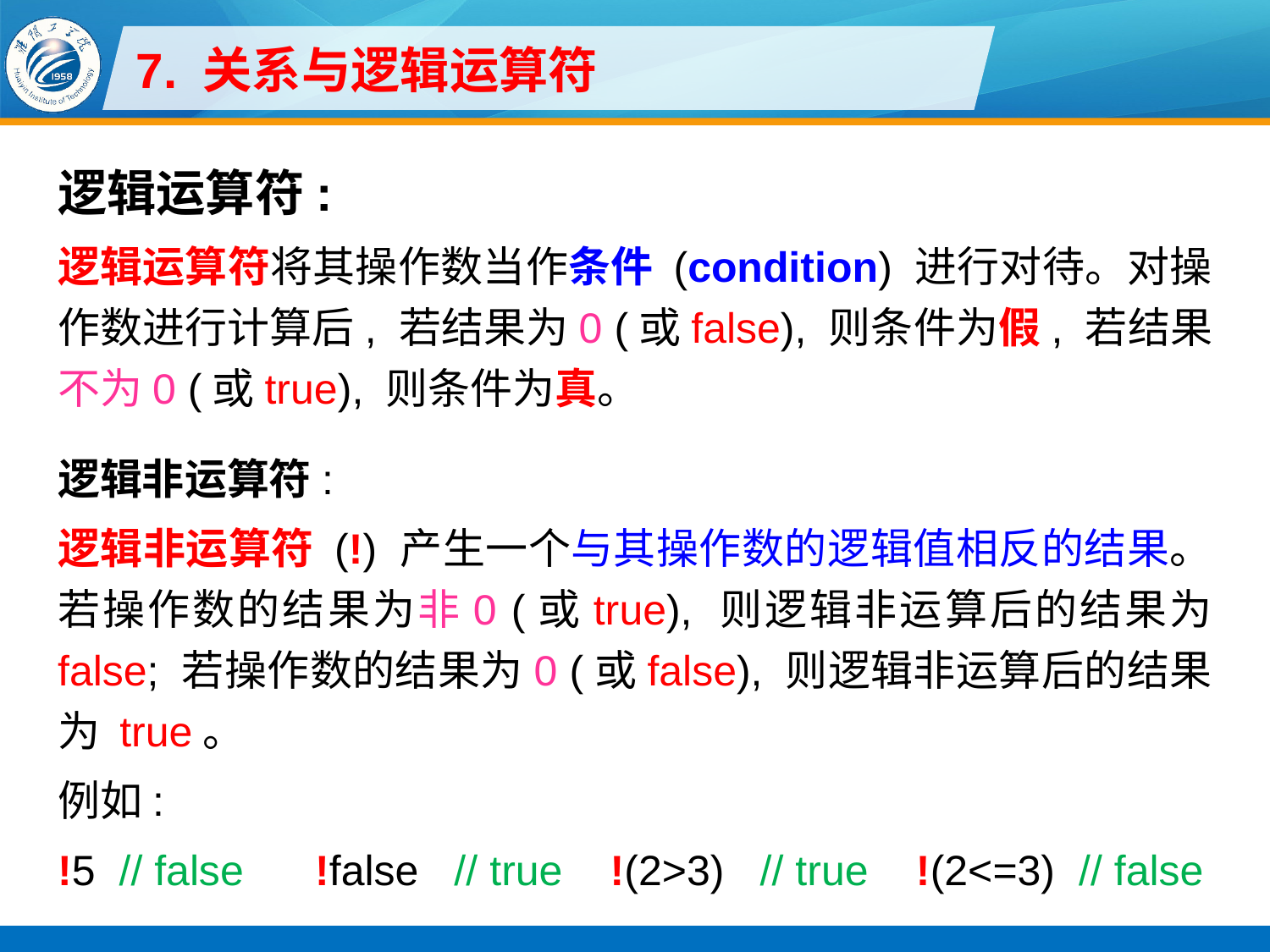

# 7. 关系与逻辑运算符
逻辑运算符:
逻辑运算符将其操作数当作条件 (condition) 进行对待。对操作数进行计算后, 若结果为0 (或false), 则条件为假, 若结果不为0 (或true), 则条件为真。
逻辑非运算符:
逻辑非运算符 (!) 产生一个与其操作数的逻辑值相反的结果。若操作数的结果为非0 (或true), 则逻辑非运算后的结果为 false; 若操作数的结果为0 (或false), 则逻辑非运算后的结果为 true。
例如:
!5  // false      !false   // true    !(2>3)   // true    !(2<=3)  // false